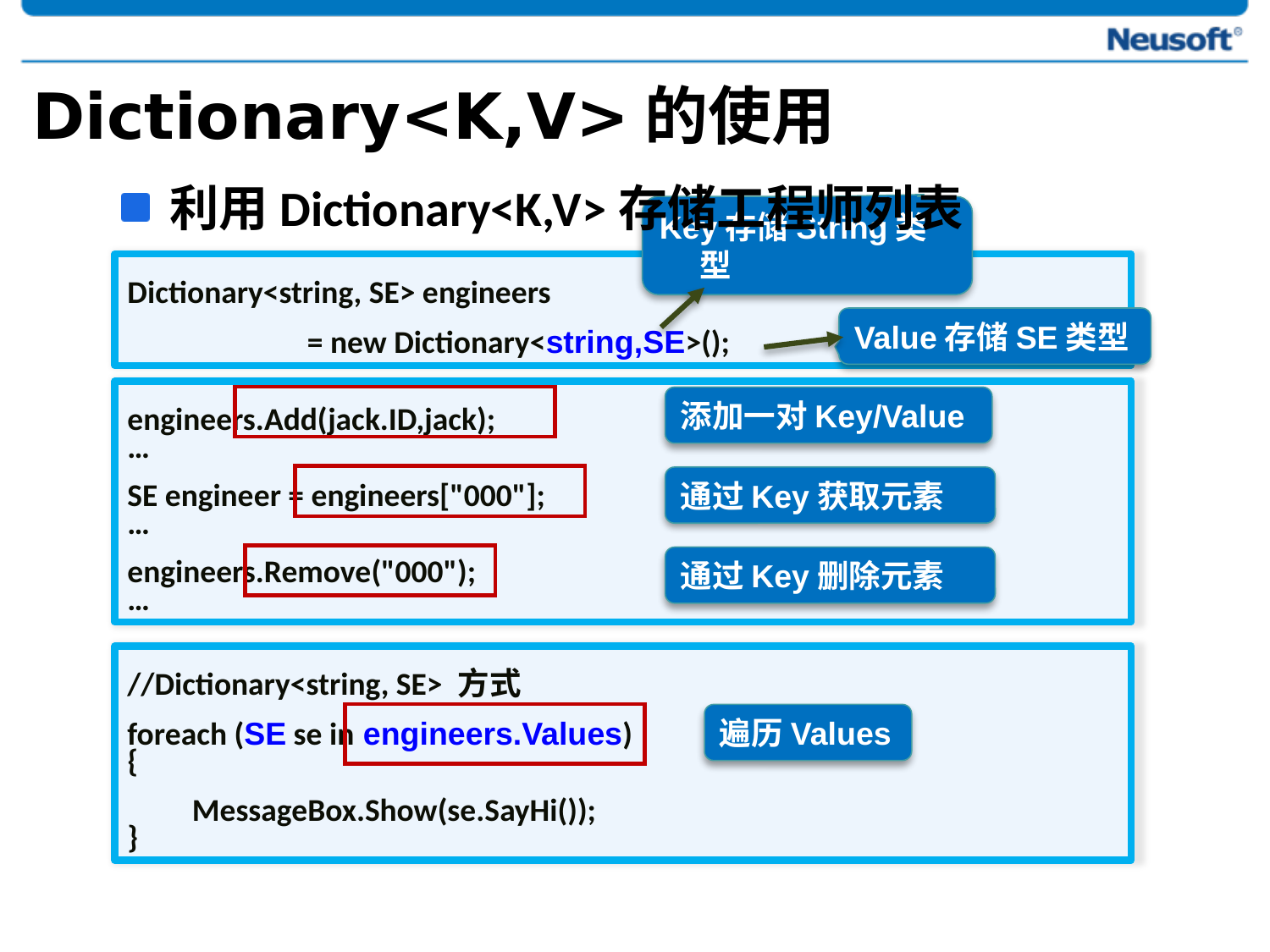

# Dictionary<K,V>的使用
利用Dictionary<K,V>存储工程师列表
Key存储String类型
Dictionary<string, SE> engineers
                         = new Dictionary<string,SE>();

Value存储SE类型

engineers.Add(jack.ID,jack);
…
SE engineer = engineers["000"];
…
engineers.Remove("000");
…

添加一对Key/Value

通过Key获取元素

通过Key删除元素
//Dictionary<string, SE> 方式
foreach (SE se in engineers.Values)
{
         MessageBox.Show(se.SayHi());
}

遍历Values